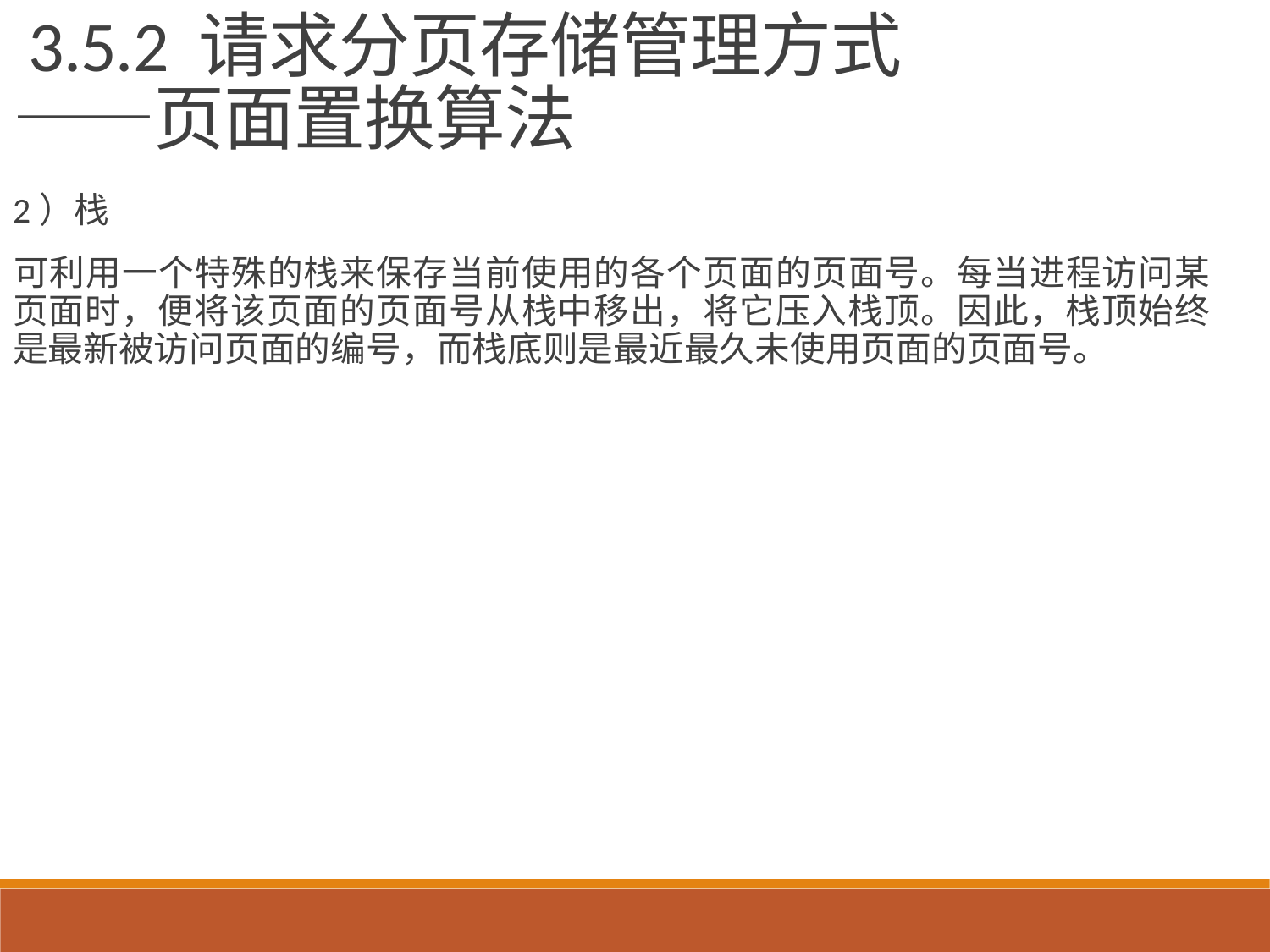

3.5.2 请求分页存储管理方式
——页面置换算法
2）栈
	可利用一个特殊的栈来保存当前使用的各个页面的页面号。每当进程访问某页面时，便将该页面的页面号从栈中移出，将它压入栈顶。因此，栈顶始终是最新被访问页面的编号，而栈底则是最近最久未使用页面的页面号。